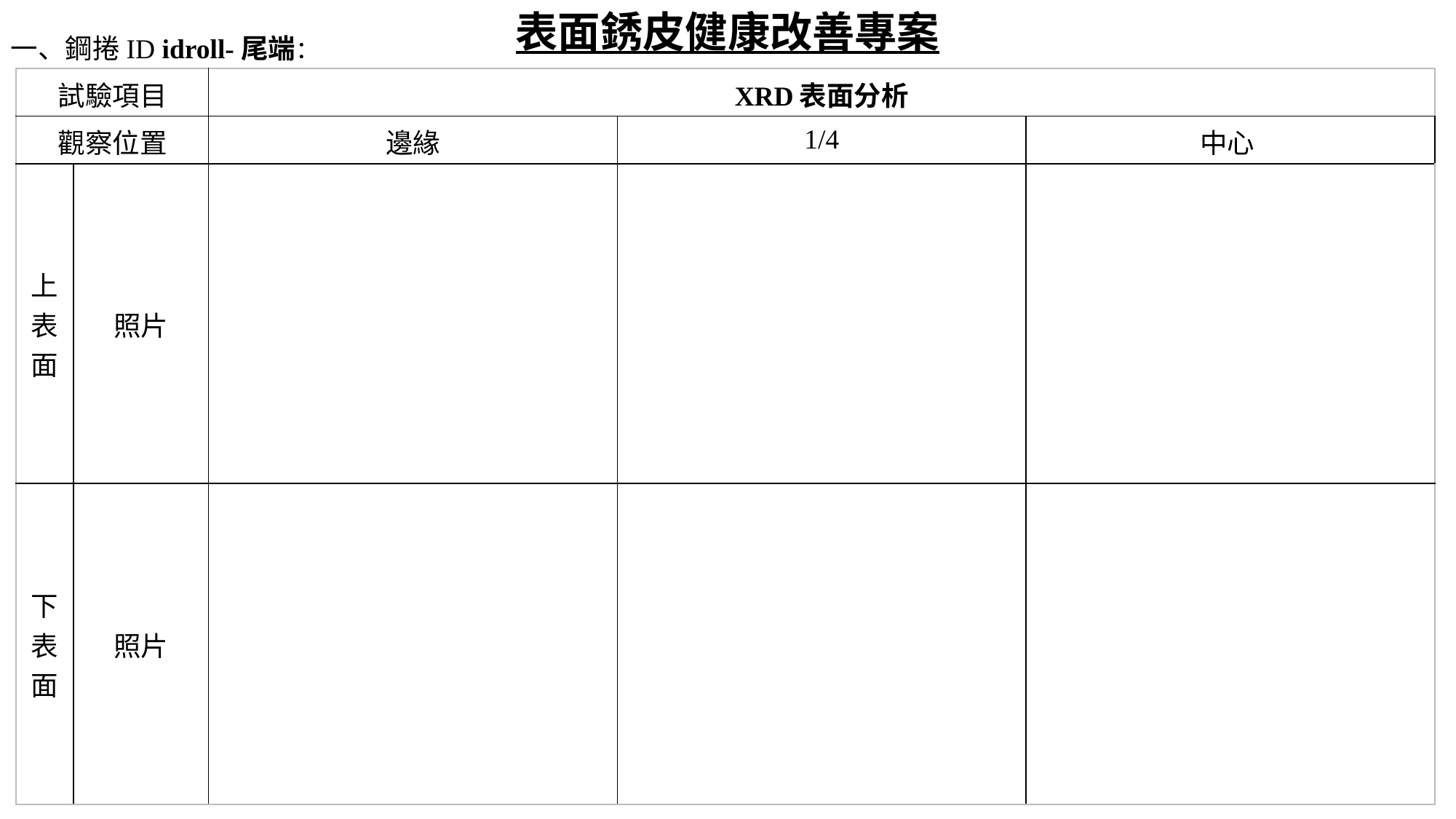

表面銹皮健康改善專案
一、鋼捲ID idroll-尾端：
| 試驗項目 |  | XRD表面分析 |  |  |
| --- | --- | --- | --- | --- |
| 觀察位置 |  | 邊緣 | 1/4 | 中心 |
| 上表面 | 照片 |  |  |  |
| 下表面 | 照片 |  |  |  |